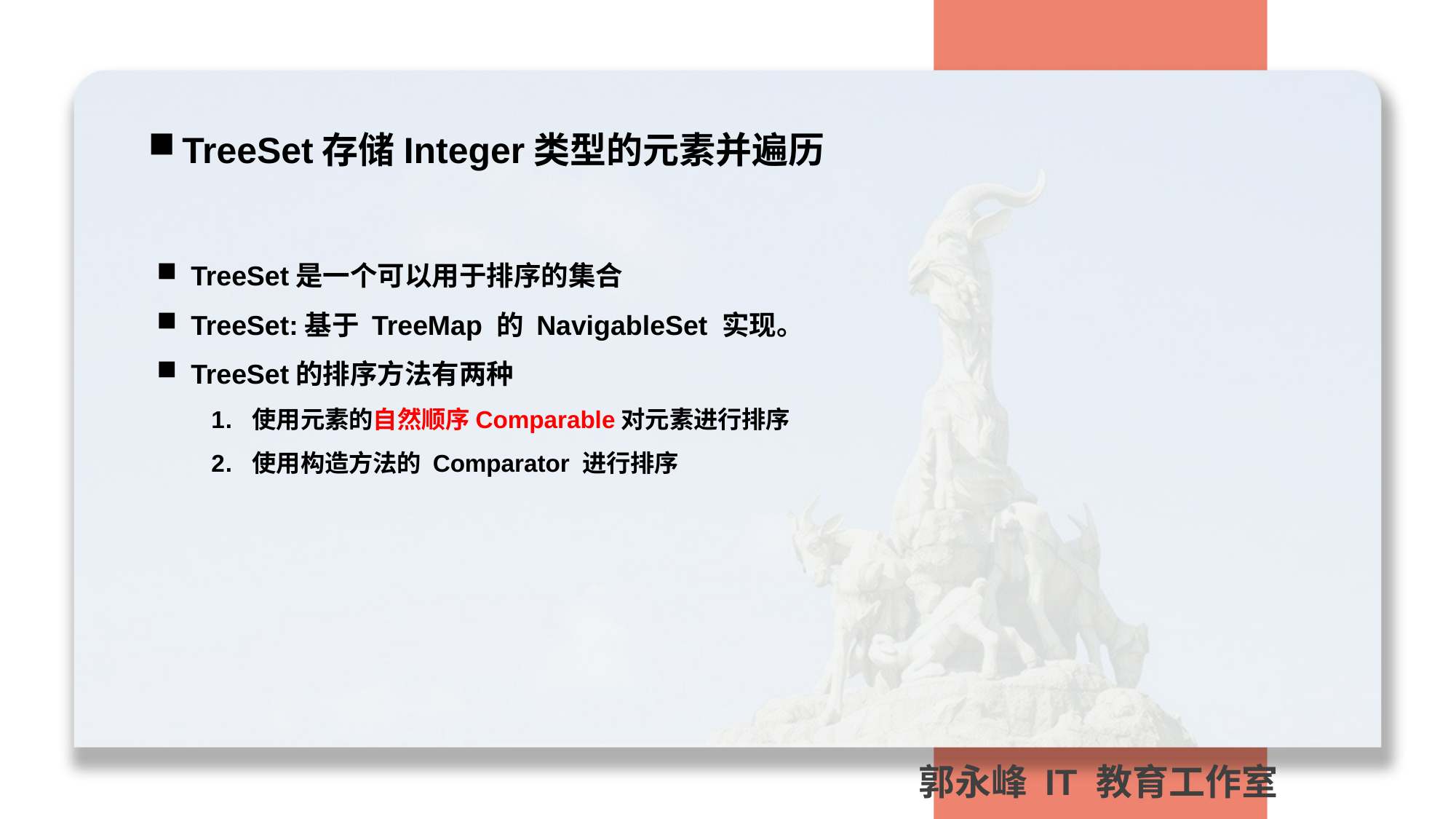

TreeSet存储Integer类型的元素并遍历
TreeSet是一个可以用于排序的集合
TreeSet:基于 TreeMap 的 NavigableSet 实现。
TreeSet的排序方法有两种
使用元素的自然顺序Comparable对元素进行排序
使用构造方法的 Comparator 进行排序